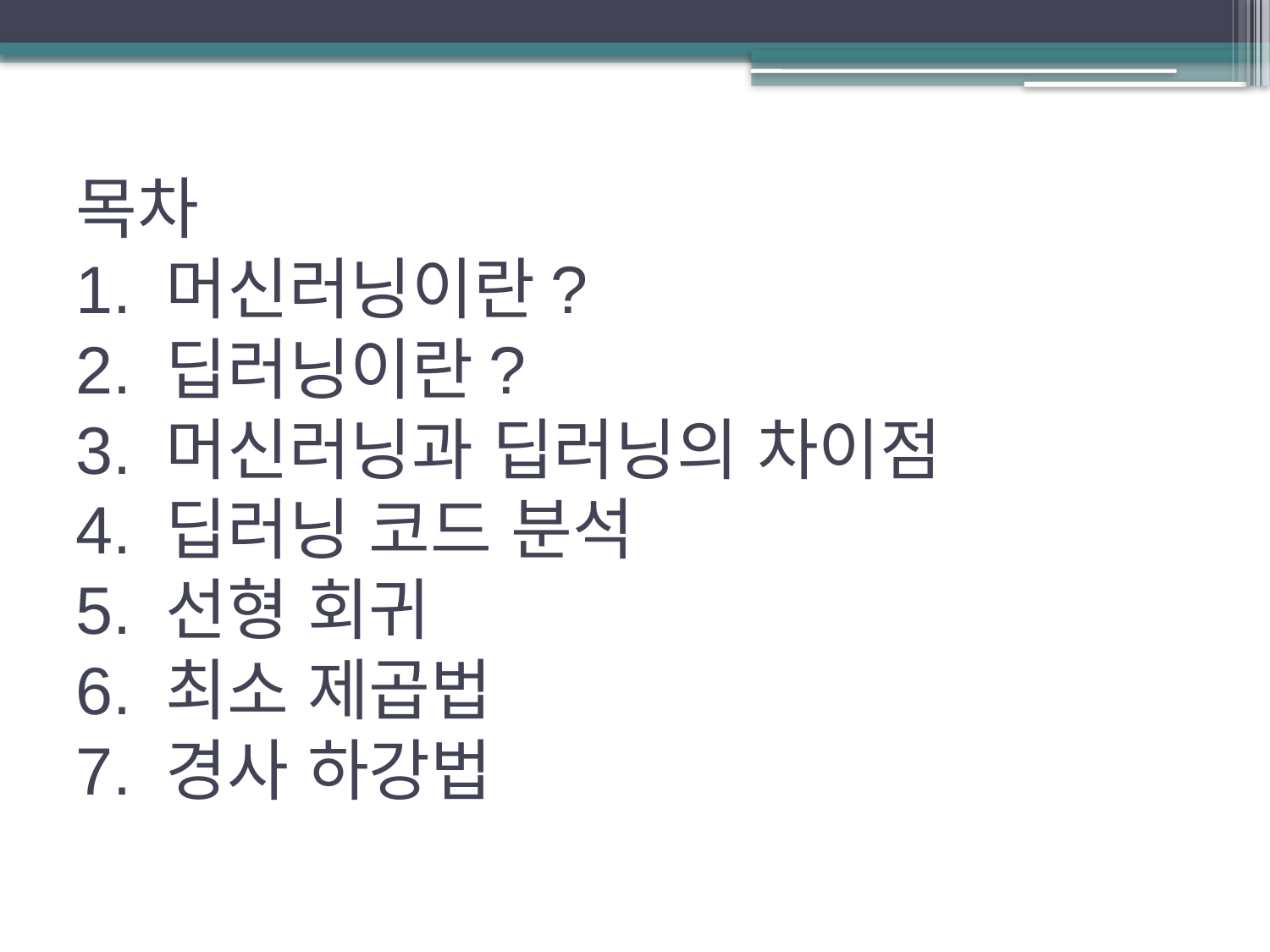

# 목차 1. 머신러닝이란? 2. 딥러닝이란? 3. 머신러닝과 딥러닝의 차이점 4. 딥러닝 코드 분석 5. 선형 회귀 6. 최소 제곱법 7. 경사 하강법